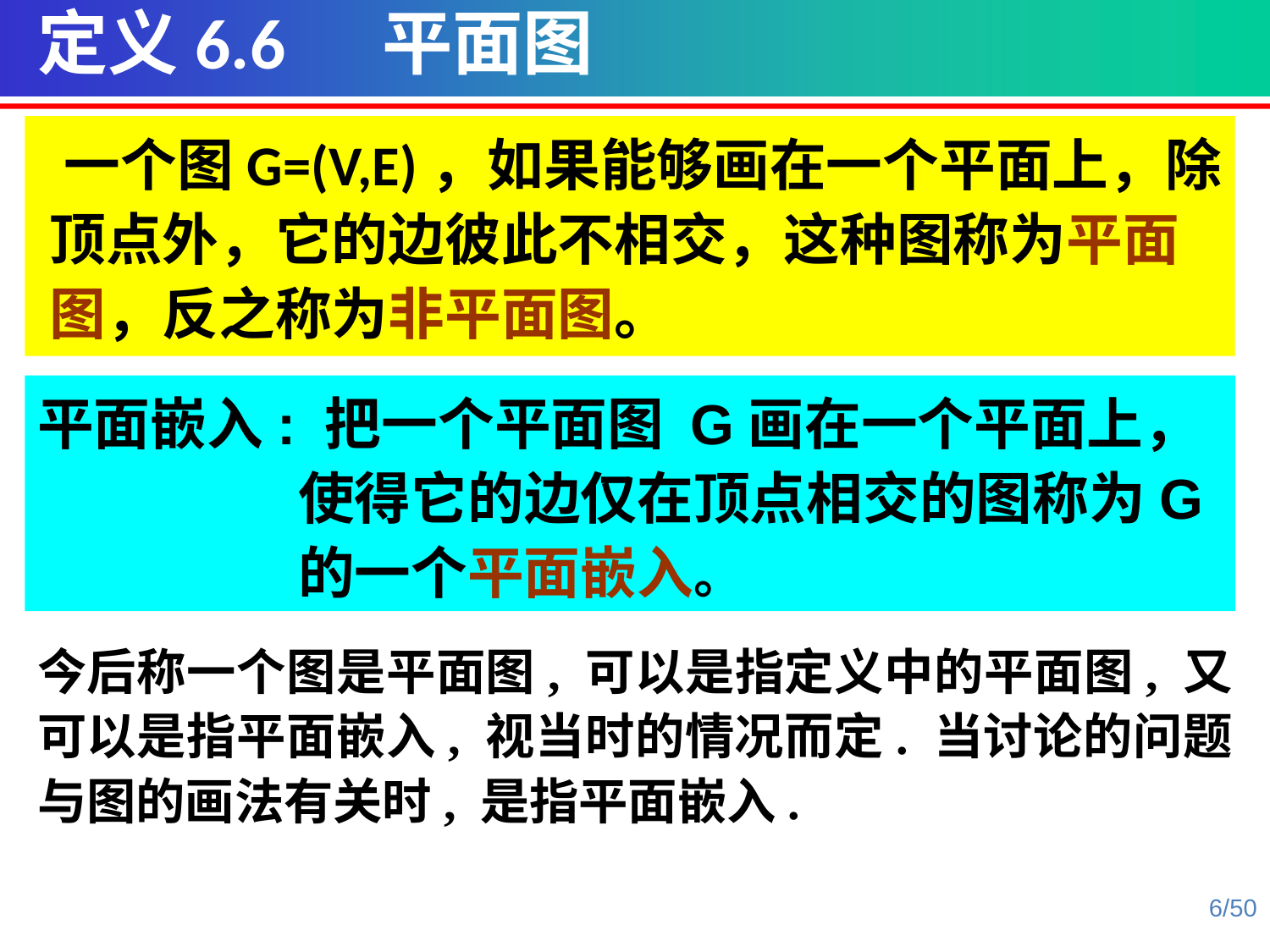

定义6.6     平面图
 一个图G=(V,E)，如果能够画在一个平面上，除顶点外，它的边彼此不相交，这种图称为平面图，反之称为非平面图。
平面嵌入: 把一个平面图 G画在一个平面上，使得它的边仅在顶点相交的图称为G的一个平面嵌入。
今后称一个图是平面图, 可以是指定义中的平面图, 又可以是指平面嵌入, 视当时的情况而定. 当讨论的问题与图的画法有关时, 是指平面嵌入.
6/50